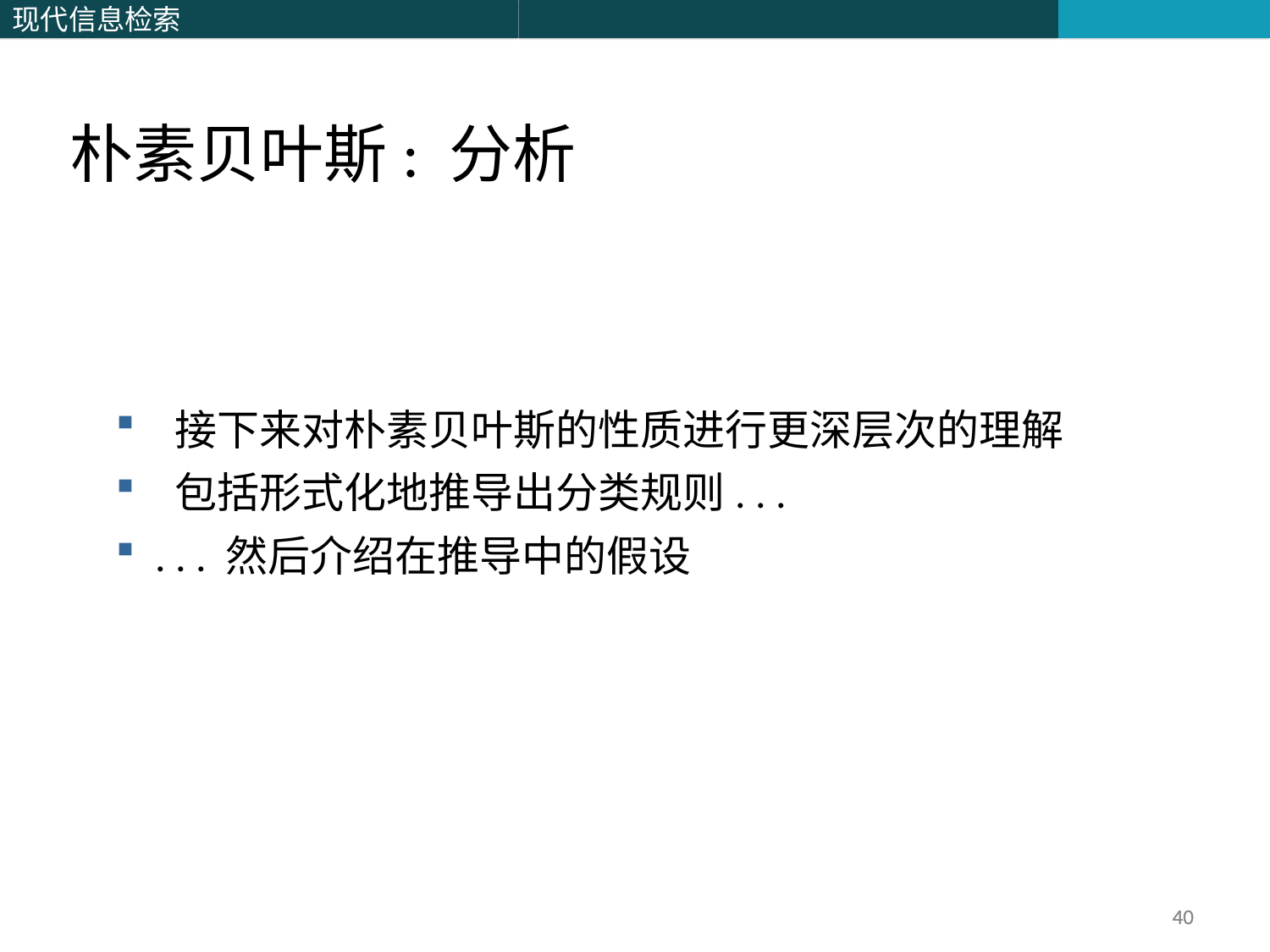

朴素贝叶斯: 分析

 接下来对朴素贝叶斯的性质进行更深层次的理解
 包括形式化地推导出分类规则. . .
. . . 然后介绍在推导中的假设
40
40